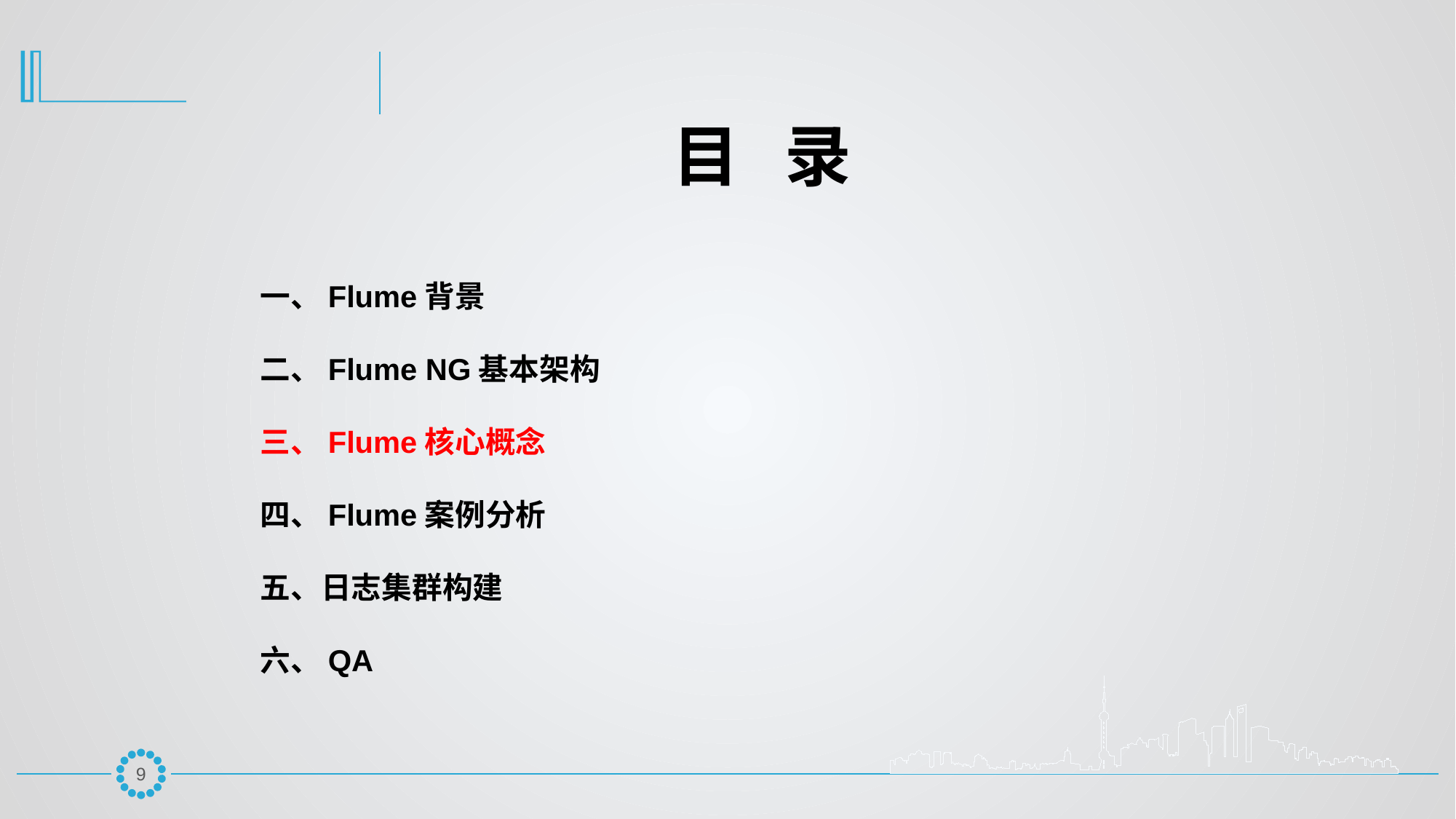

目   录
一、Flume背景

二、Flume NG基本架构

三、Flume核心概念

四、Flume案例分析

五、日志集群构建

六、QA
9